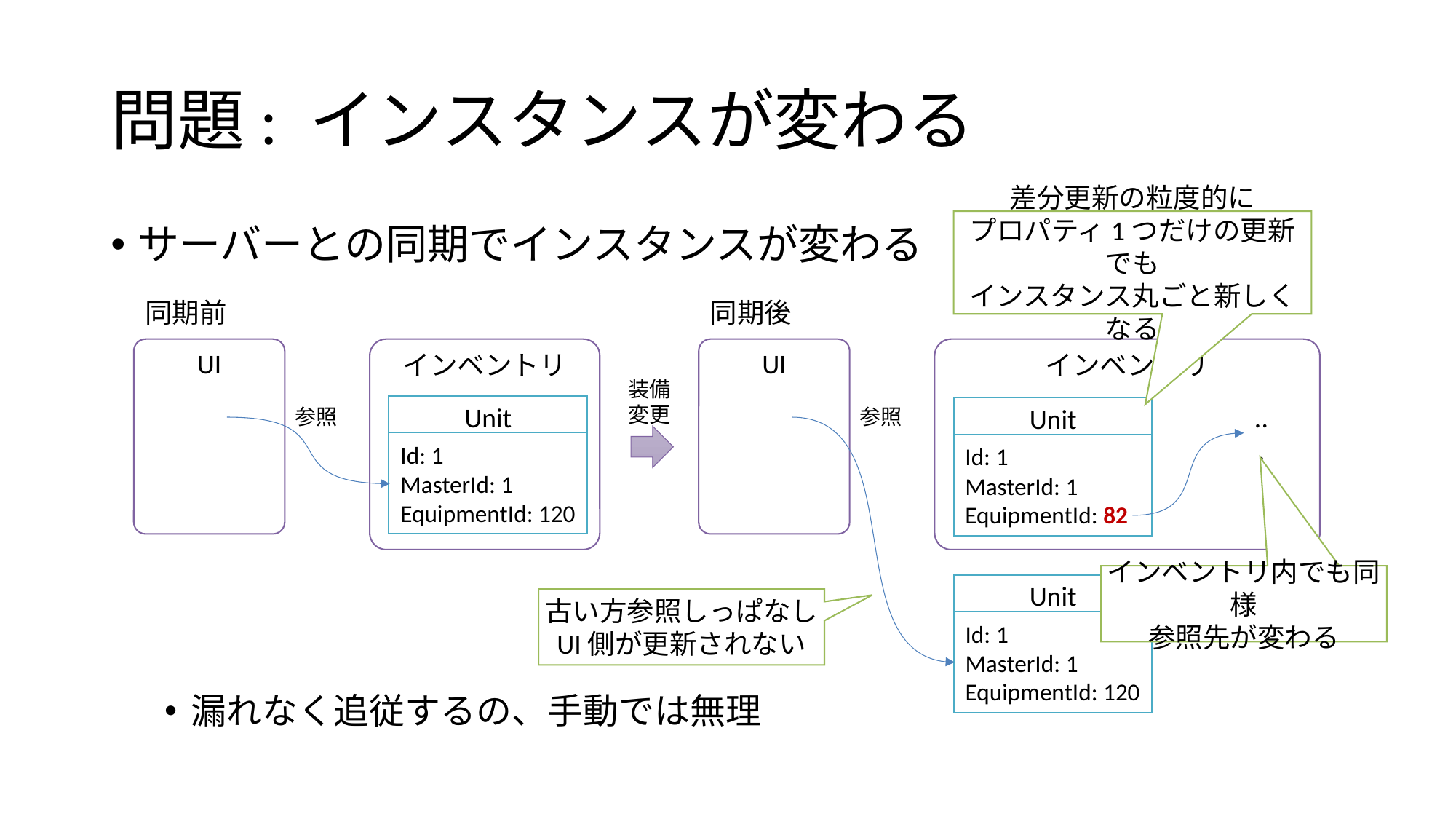

# 問題: インスタンスが変わる
差分更新の粒度的に
プロパティ1つだけの更新でも
インスタンス丸ごと新しくなる
サーバーとの同期でインスタンスが変わる

漏れなく追従するの、手動では無理
同期前
同期後
UI
インベントリ
UI
インベントリ
装備
変更
Unit

Unit

参照
参照

...

Id: 1
MasterId: 1
EquipmentId: 120
Id: 1
MasterId: 1
EquipmentId: 82

インベントリ内でも同様
参照先が変わる
Unit

古い方参照しっぱなし
UI側が更新されない
Id: 1
MasterId: 1
EquipmentId: 120